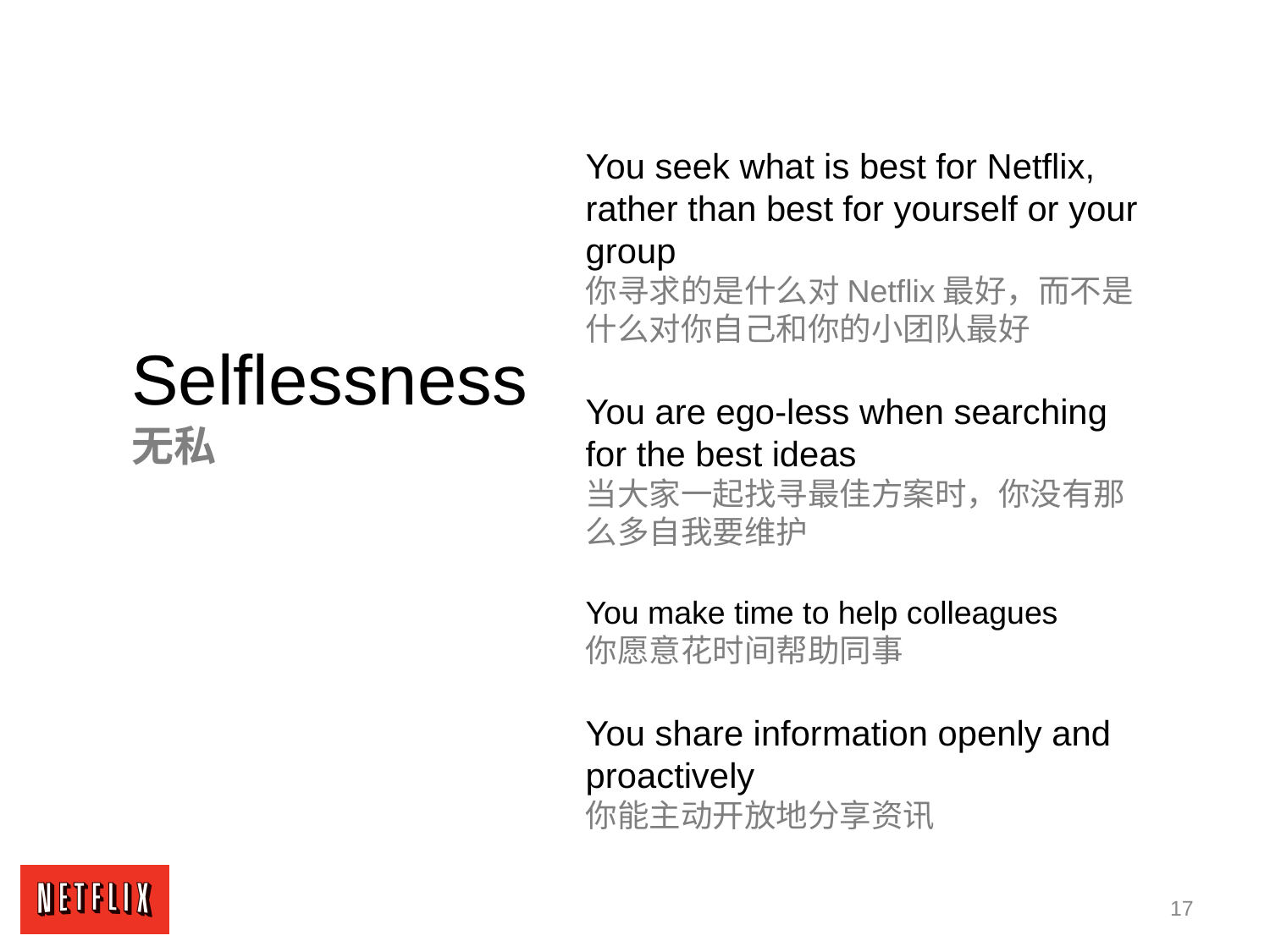

You seek what is best for Netflix, rather than best for yourself or your group
你寻求的是什么对Netflix最好，而不是什么对你自己和你的小团队最好

You are ego-less when searching for the best ideas
当大家一起找寻最佳方案时，你没有那么多自我要维护

You make time to help colleagues
你愿意花时间帮助同事

You share information openly and proactively
你能主动开放地分享资讯
Selflessness
无私
17